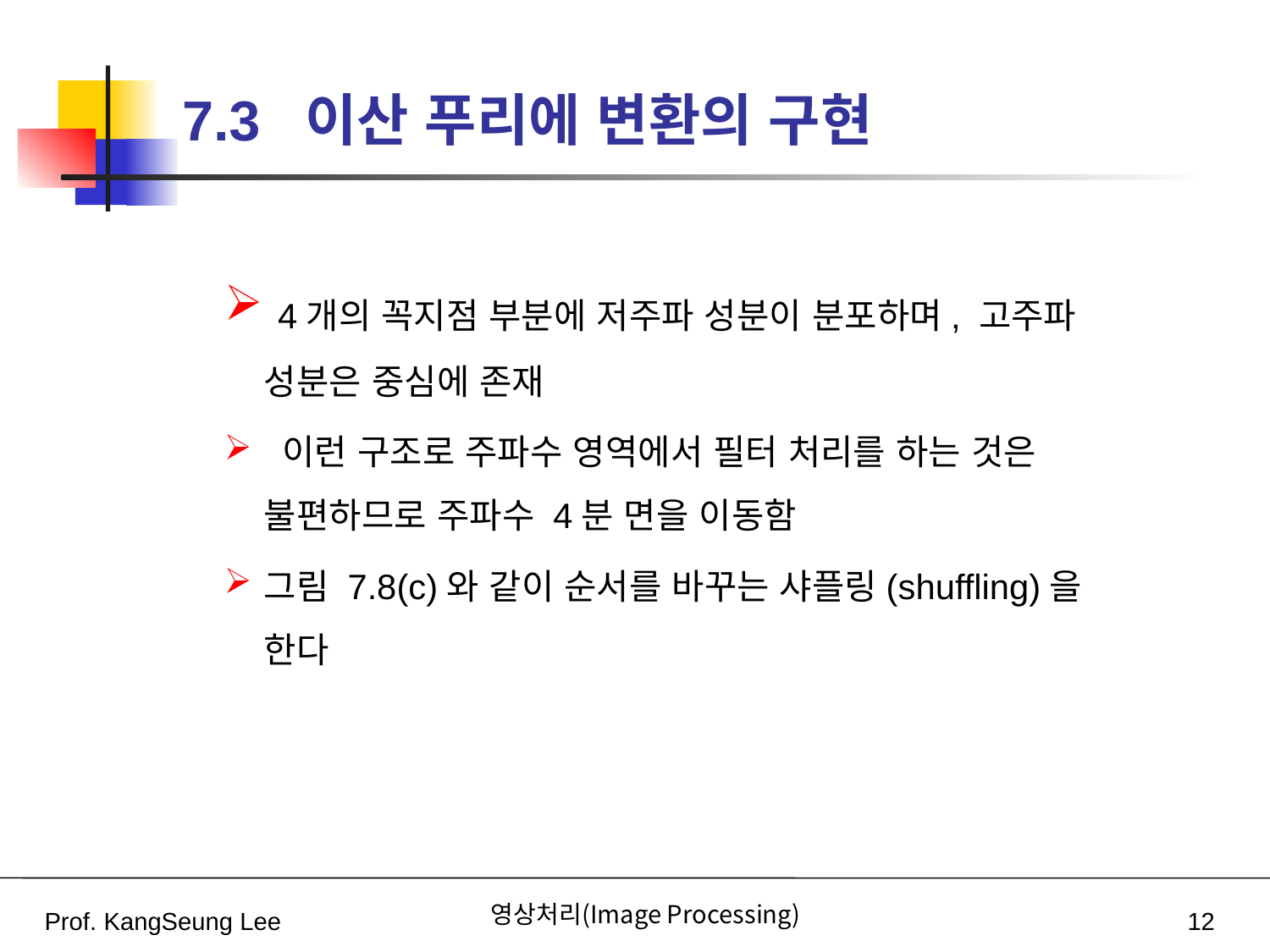

# 7.3  이산 푸리에 변환의 구현
 4개의 꼭지점 부분에 저주파 성분이 분포하며, 고주파 성분은 중심에 존재
 이런 구조로 주파수 영역에서 필터 처리를 하는 것은 불편하므로 주파수 4분 면을 이동함
그림 7.8(c)와 같이 순서를 바꾸는 샤플링(shuffling)을 한다
Prof. KangSeung Lee
영상처리(Image Processing)
12